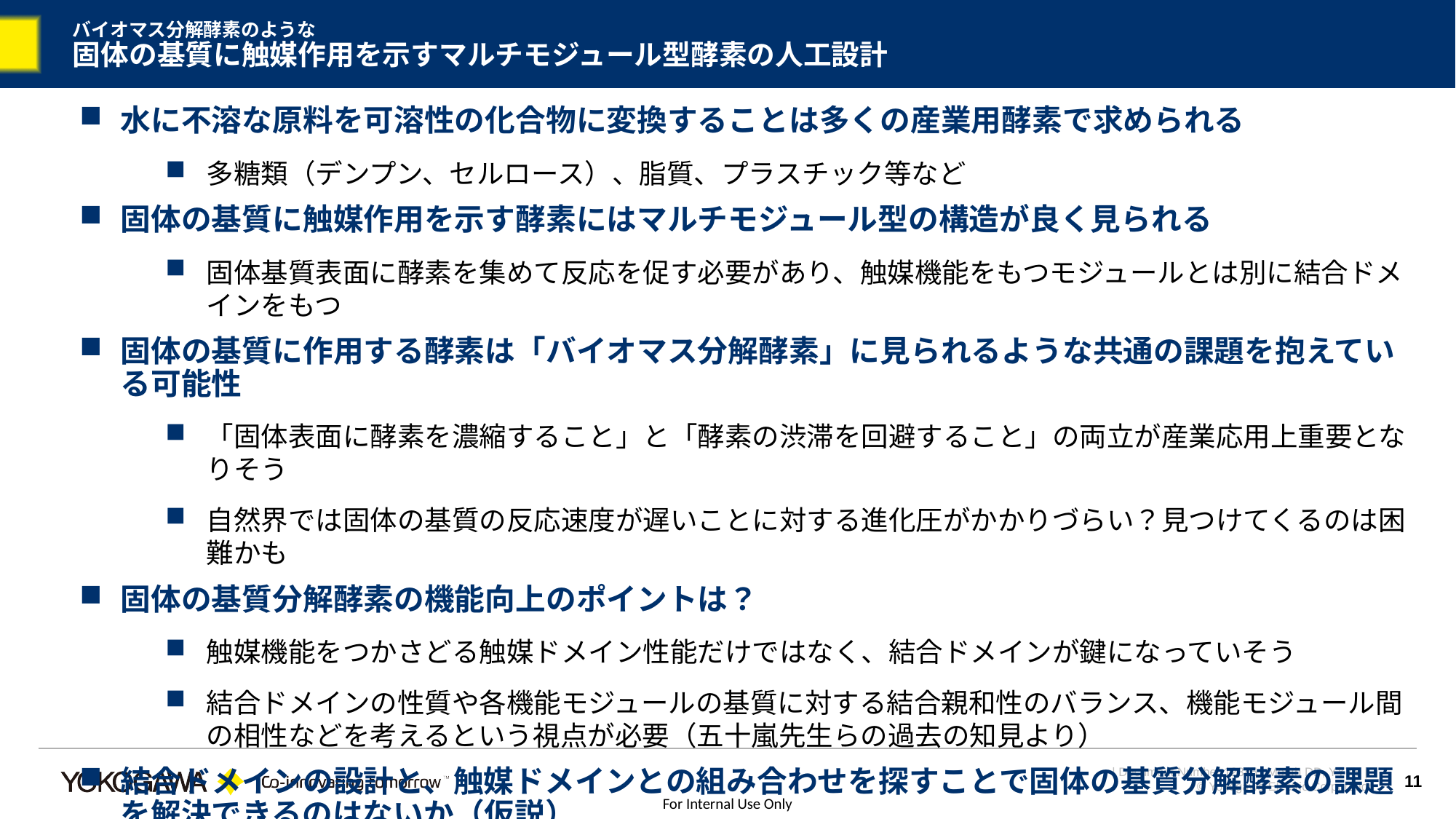

# バイオマス分解酵素のような 固体の基質に触媒作用を示すマルチモジュール型酵素の人工設計
水に不溶な原料を可溶性の化合物に変換することは多くの産業用酵素で求められる
多糖類（デンプン、セルロース）、脂質、プラスチック等など
固体の基質に触媒作用を示す酵素にはマルチモジュール型の構造が良く見られる
固体基質表面に酵素を集めて反応を促す必要があり、触媒機能をもつモジュールとは別に結合ドメインをもつ
固体の基質に作用する酵素は「バイオマス分解酵素」に見られるような共通の課題を抱えている可能性
「固体表面に酵素を濃縮すること」と「酵素の渋滞を回避すること」の両立が産業応用上重要となりそう
自然界では固体の基質の反応速度が遅いことに対する進化圧がかかりづらい？見つけてくるのは困難かも
固体の基質分解酵素の機能向上のポイントは？
触媒機能をつかさどる触媒ドメイン性能だけではなく、結合ドメインが鍵になっていそう
結合ドメインの性質や各機能モジュールの基質に対する結合親和性のバランス、機能モジュール間の相性などを考えるという視点が必要（五十嵐先生らの過去の知見より）
結合ドメインの設計と、触媒ドメインとの組み合わせを探すことで固体の基質分解酵素の課題を解決できるのはないか（仮説）
人工設計技術により、結合ドメインの形状や物理化学的特性、基質親和性を意図的に変化させた酵素をつくる

11